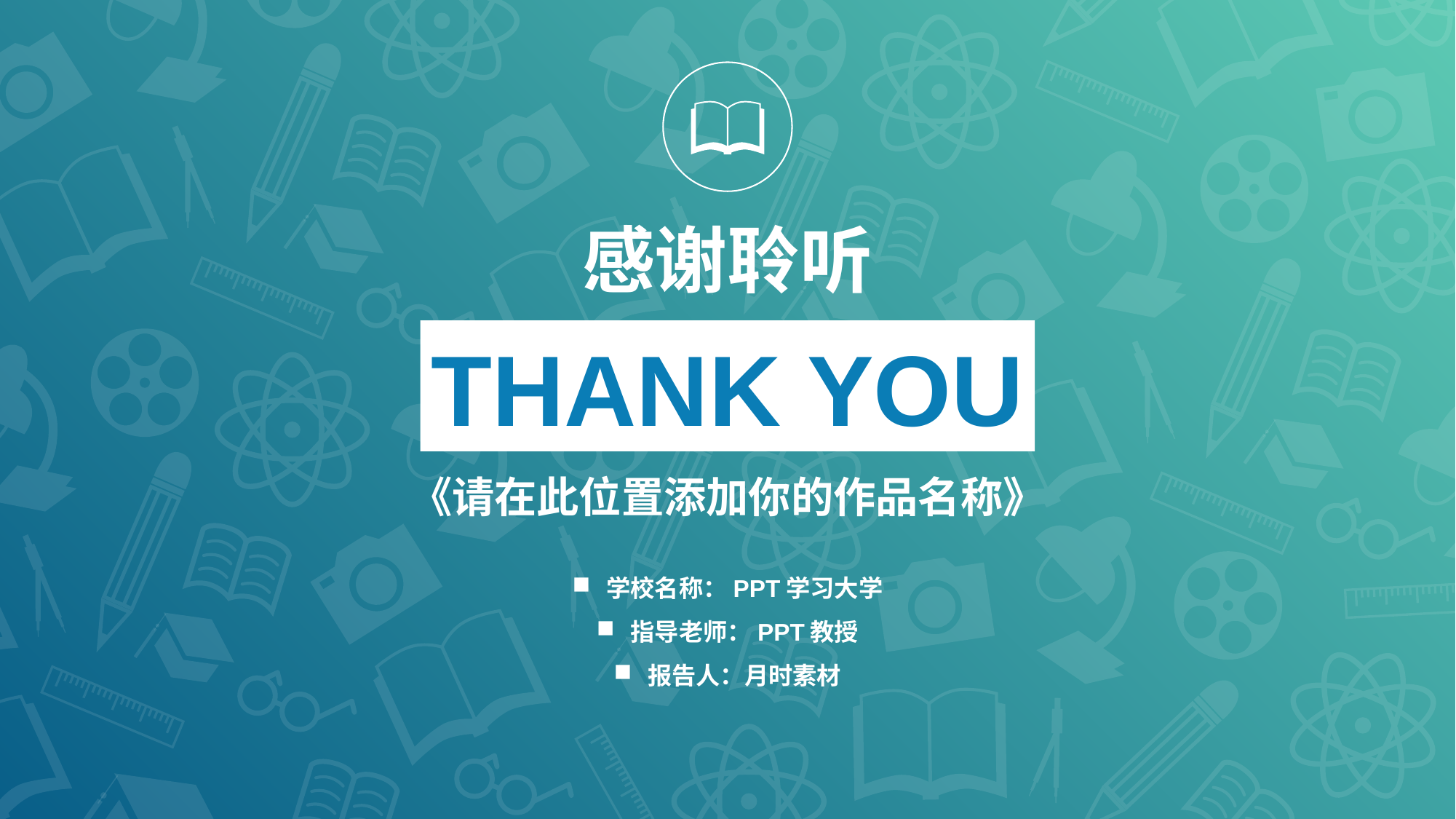

感谢聆听
THANK YOU
《请在此位置添加你的作品名称》
学校名称：PPT学习大学
指导老师：PPT教授
报告人：月时素材